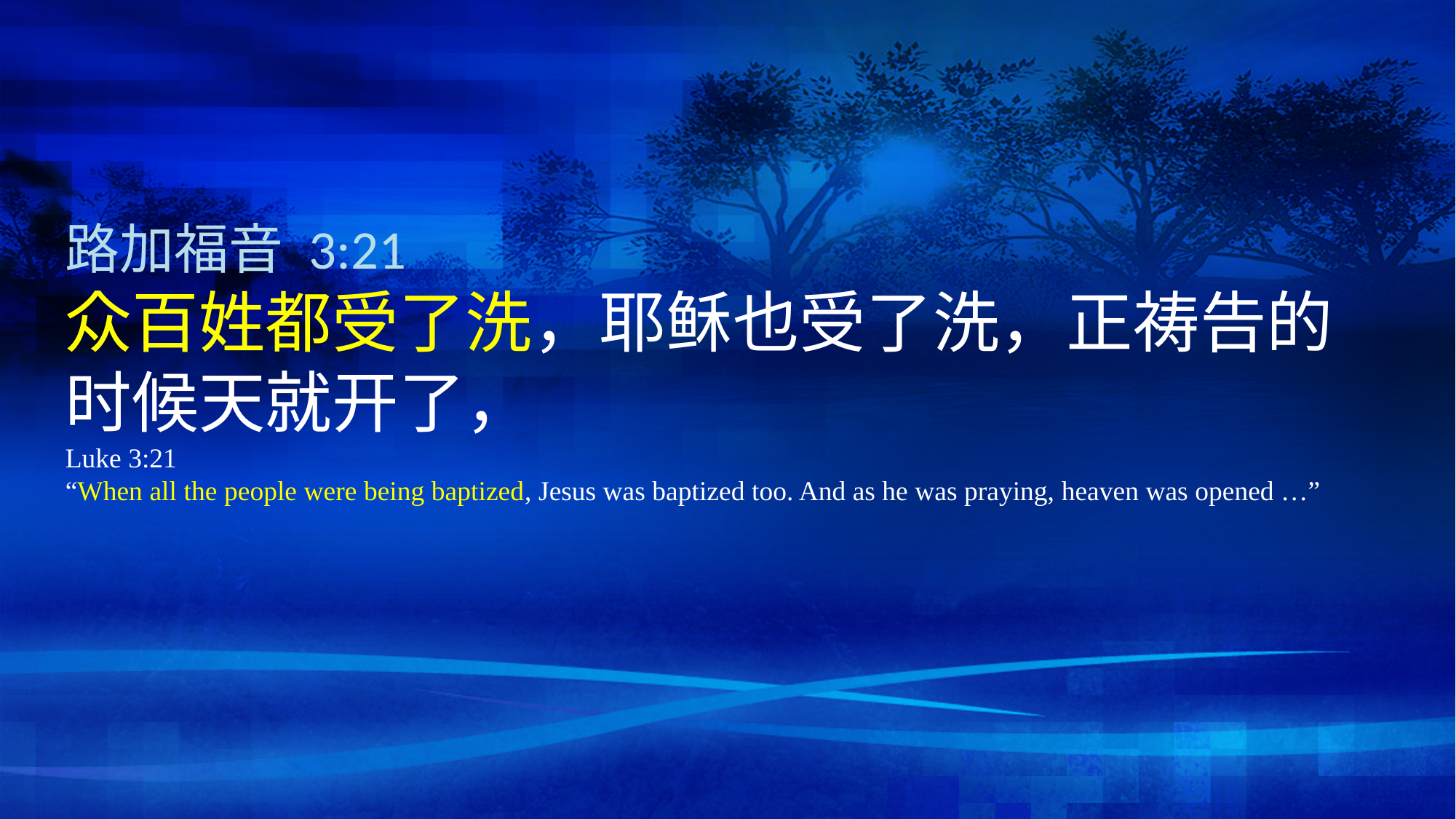

路加福音 3:21
众百姓都受了洗，耶稣也受了洗，正祷告的时候天就开了，
Luke 3:21
“When all the people were being baptized, Jesus was baptized too. And as he was praying, heaven was opened …”